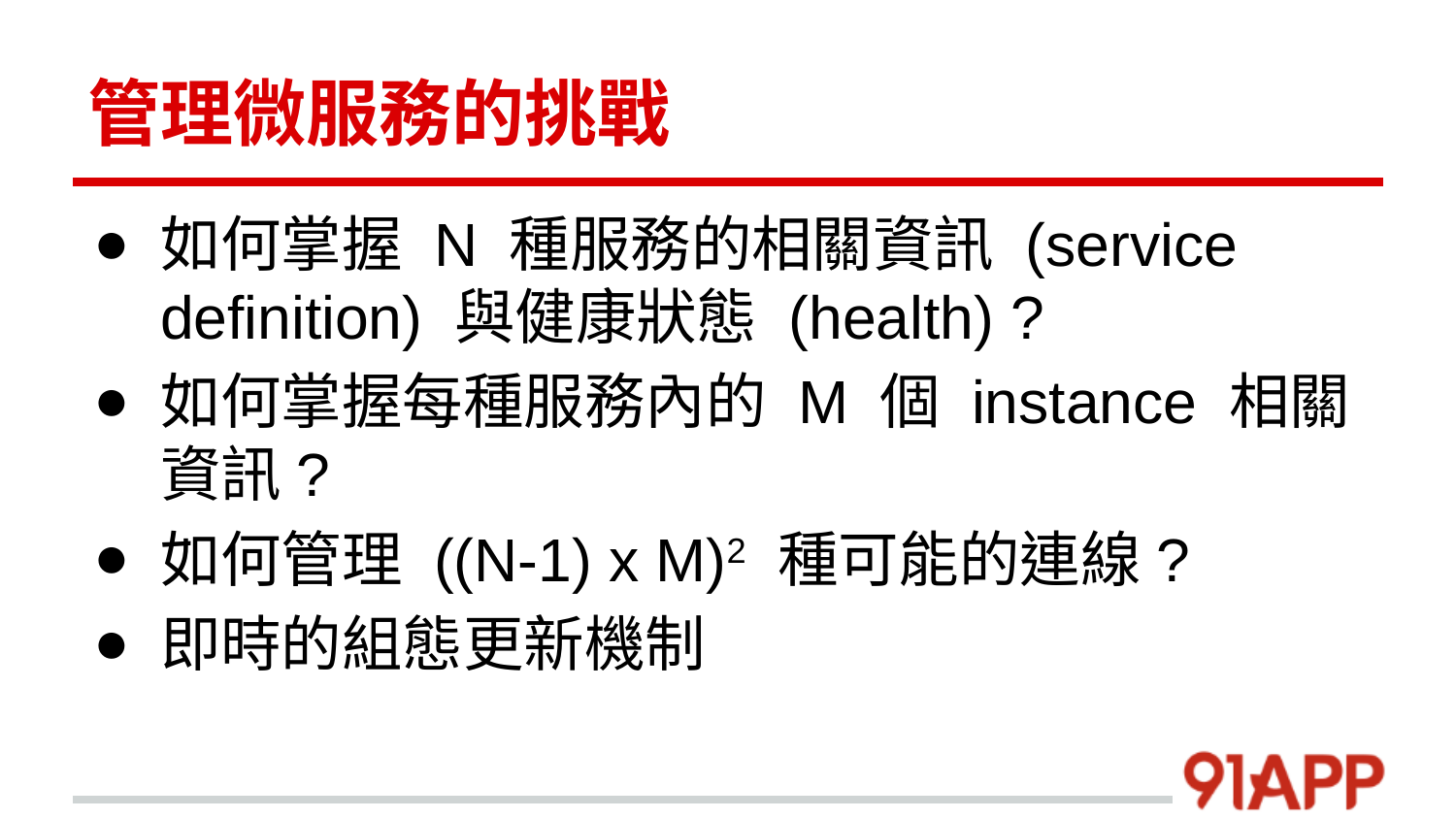

# 管理微服務的挑戰
如何掌握 N 種服務的相關資訊 (service definition) 與健康狀態 (health) ?
如何掌握每種服務內的 M 個 instance 相關資訊?
如何管理 ((N-1) x M)2 種可能的連線?
即時的組態更新機制